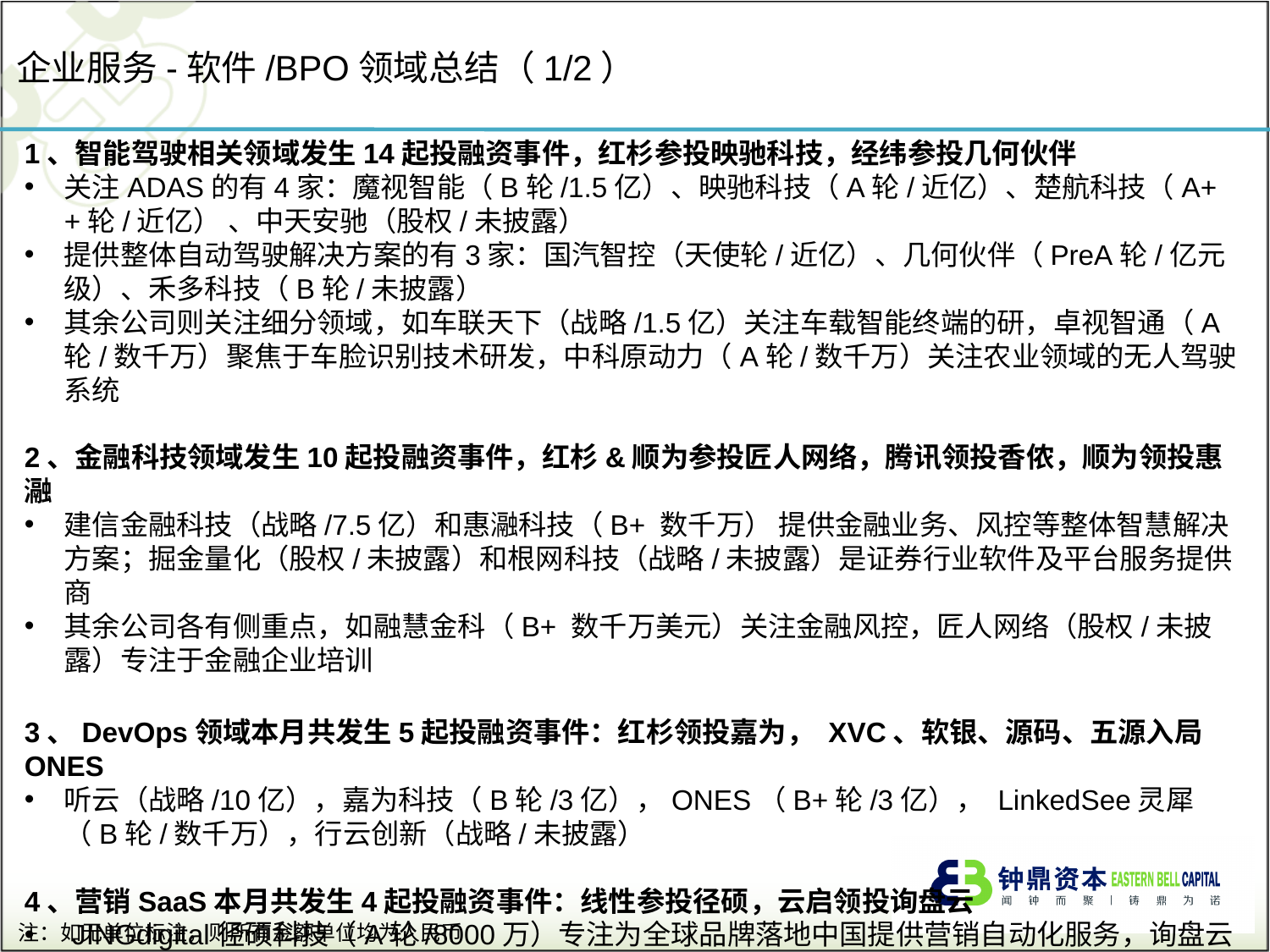

企业服务-软件/BPO领域总结（1/2）
1、智能驾驶相关领域发生14起投融资事件，红杉参投映驰科技，经纬参投几何伙伴
关注ADAS的有4家：魔视智能（B轮/1.5亿）、映驰科技（A轮/近亿）、楚航科技（A++轮/近亿） 、中天安驰（股权/未披露）
提供整体自动驾驶解决方案的有3家：国汽智控（天使轮/近亿）、几何伙伴（PreA轮/亿元级）、禾多科技（B轮/未披露）
其余公司则关注细分领域，如车联天下（战略/1.5亿）关注车载智能终端的研，卓视智通（A轮/数千万）聚焦于车脸识别技术研发，中科原动力（A轮/数千万）关注农业领域的无人驾驶系统

2、金融科技领域发生10起投融资事件，红杉&顺为参投匠人网络，腾讯领投香侬，顺为领投惠瀜
建信金融科技（战略/7.5亿）和惠瀜科技（B+ 数千万） 提供金融业务、风控等整体智慧解决方案；掘金量化（股权/未披露）和根网科技（战略/未披露）是证券行业软件及平台服务提供商
其余公司各有侧重点，如融慧金科（B+ 数千万美元）关注金融风控，匠人网络（股权/未披露）专注于金融企业培训

3、DevOps领域本月共发生5起投融资事件：红杉领投嘉为， XVC、软银、源码、五源入局ONES
听云（战略/10亿），嘉为科技（B轮/3亿），ONES（B+轮/3亿）， LinkedSee灵犀（B轮/数千万），行云创新（战略/未披露）

4、营销SaaS本月共发生4起投融资事件：线性参投径硕，云启领投询盘云
 JINGdigital径硕科技（A轮/8000万）专注为全球品牌落地中国提供营销自动化服务，询盘云（战略/数千万美元）和数魔跨境（战略/未披露）专注提供跨境出海数字化营销，星云（股权/未披露）专注零售品牌的数字化营销
注：如无单位标注，则所有金额单位均为人民币